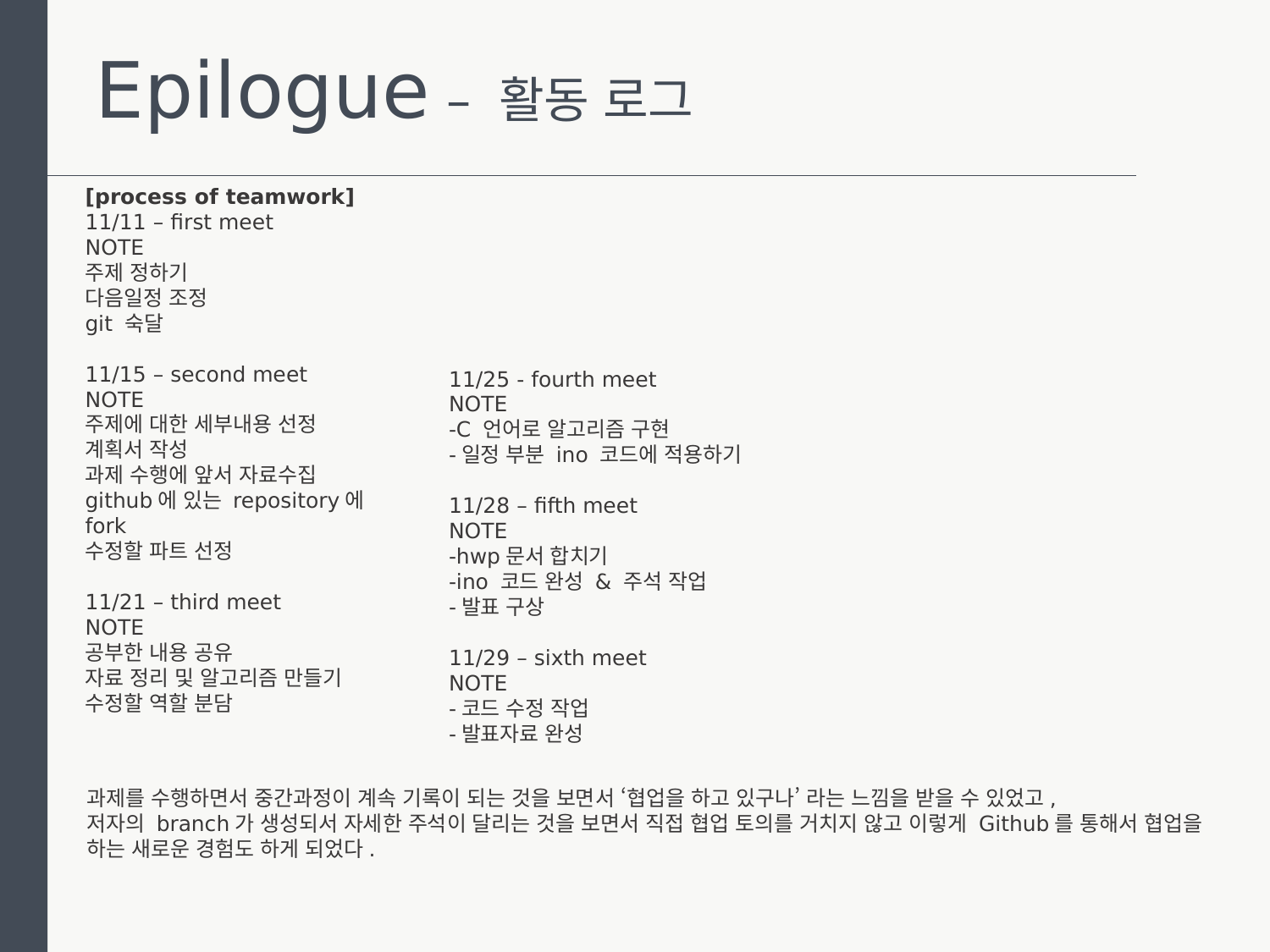

Epilogue – 활동 로그
[process of teamwork]
11/11 – first meet
NOTE
주제 정하기
다음일정 조정
git 숙달

11/15 – second meet
NOTE
주제에 대한 세부내용 선정
계획서 작성
과제 수행에 앞서 자료수집
github에 있는 repository에 fork
수정할 파트 선정

11/21 – third meet
NOTE
공부한 내용 공유
자료 정리 및 알고리즘 만들기
수정할 역할 분담

11/25 - fourth meet
NOTE
-C 언어로 알고리즘 구현
-일정 부분 ino 코드에 적용하기

11/28 – fifth meet
NOTE
-hwp문서 합치기
-ino 코드 완성 & 주석 작업
-발표 구상

11/29 – sixth meet
NOTE
-코드 수정 작업
-발표자료 완성

과제를 수행하면서 중간과정이 계속 기록이 되는 것을 보면서 ‘협업을 하고 있구나’ 라는 느낌을 받을 수 있었고,
저자의 branch가 생성되서 자세한 주석이 달리는 것을 보면서 직접 협업 토의를 거치지 않고 이렇게 Github를 통해서 협업을 하는 새로운 경험도 하게 되었다.